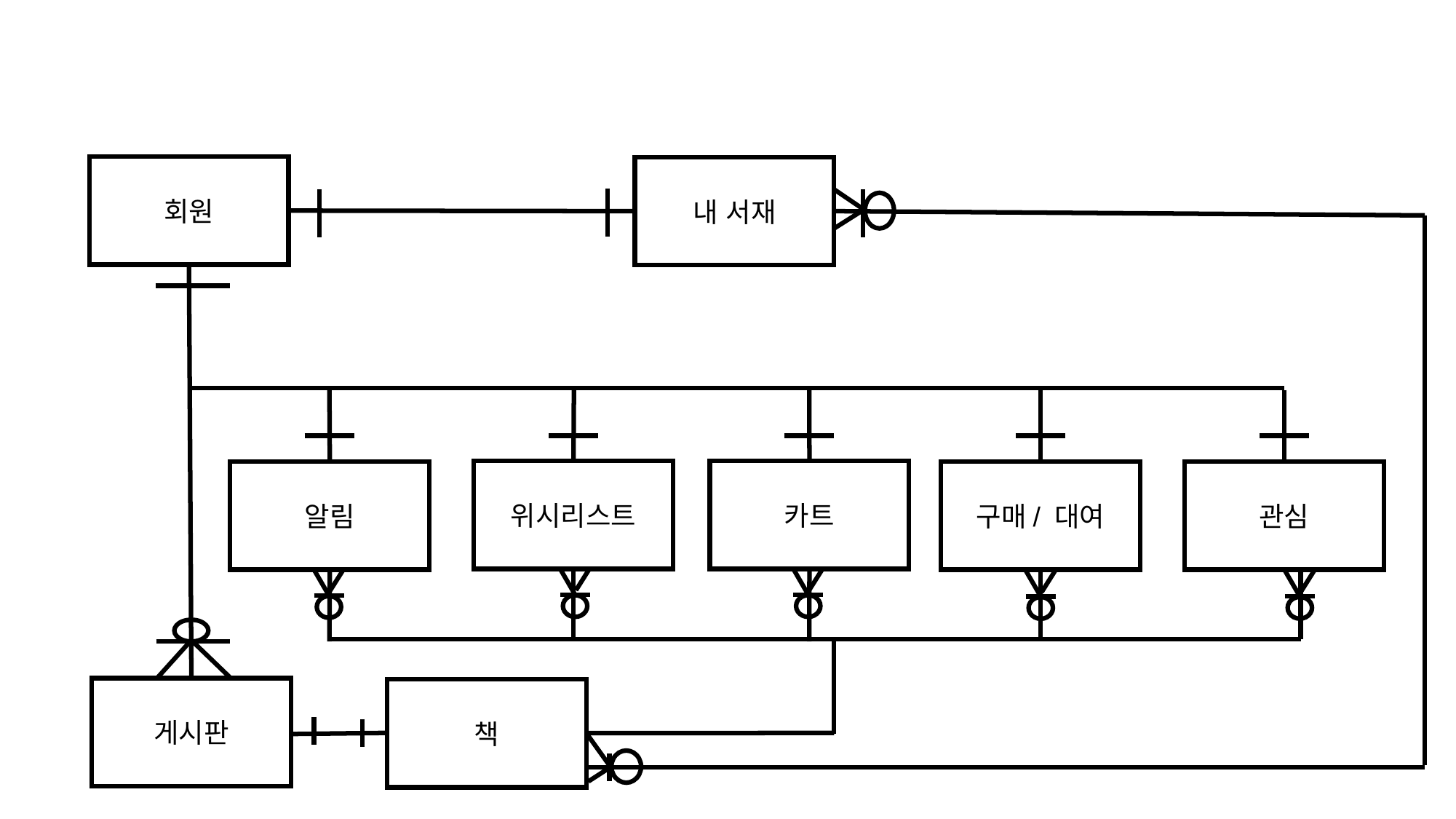

회원
내 서재

위시리스트
카트
알림
구매/ 대여
관심

게시판
책